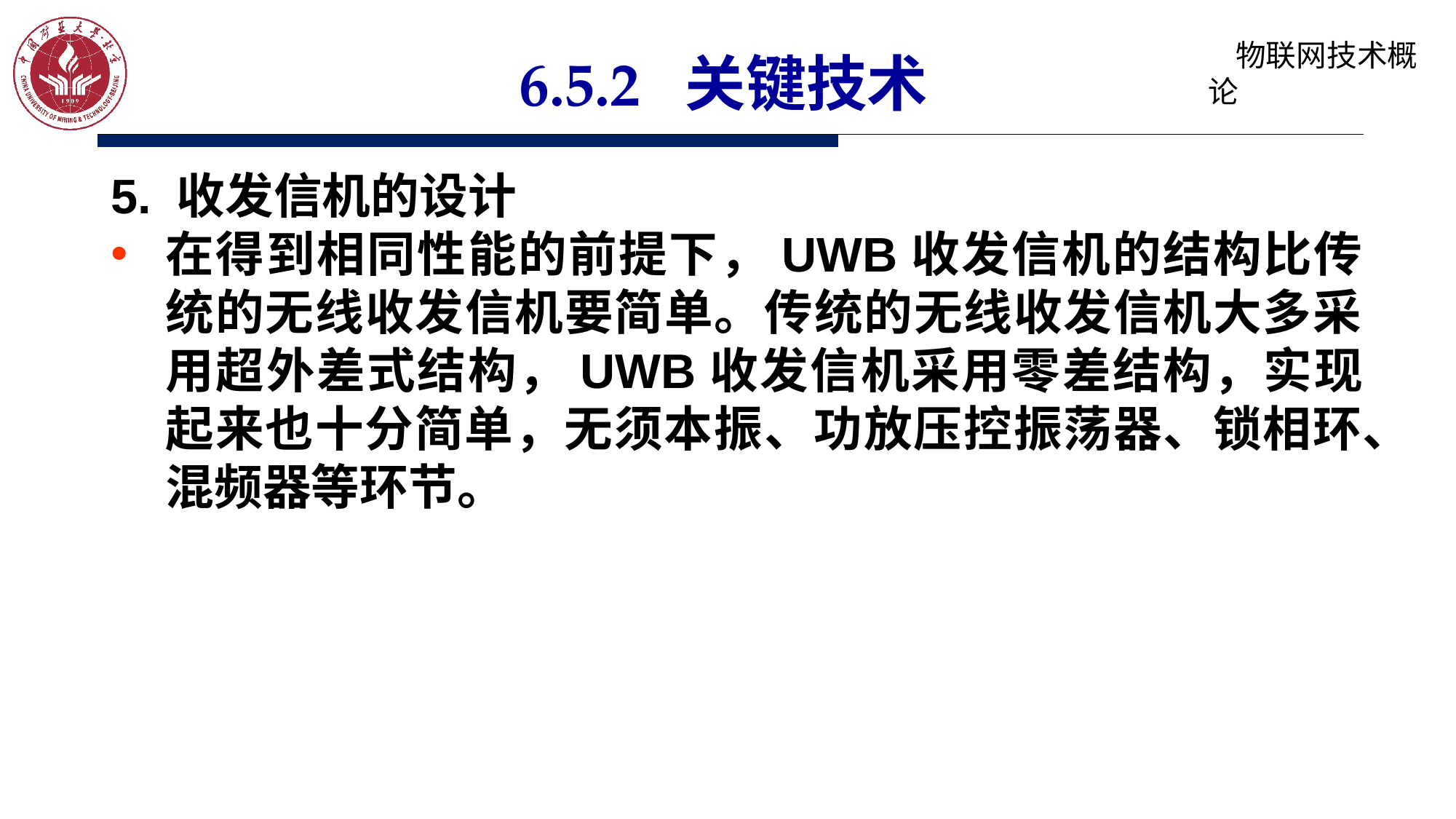

# 6.5.2  关键技术
5. 收发信机的设计
在得到相同性能的前提下，UWB收发信机的结构比传统的无线收发信机要简单。传统的无线收发信机大多采用超外差式结构，UWB收发信机采用零差结构，实现起来也十分简单，无须本振、功放压控振荡器、锁相环、混频器等环节。